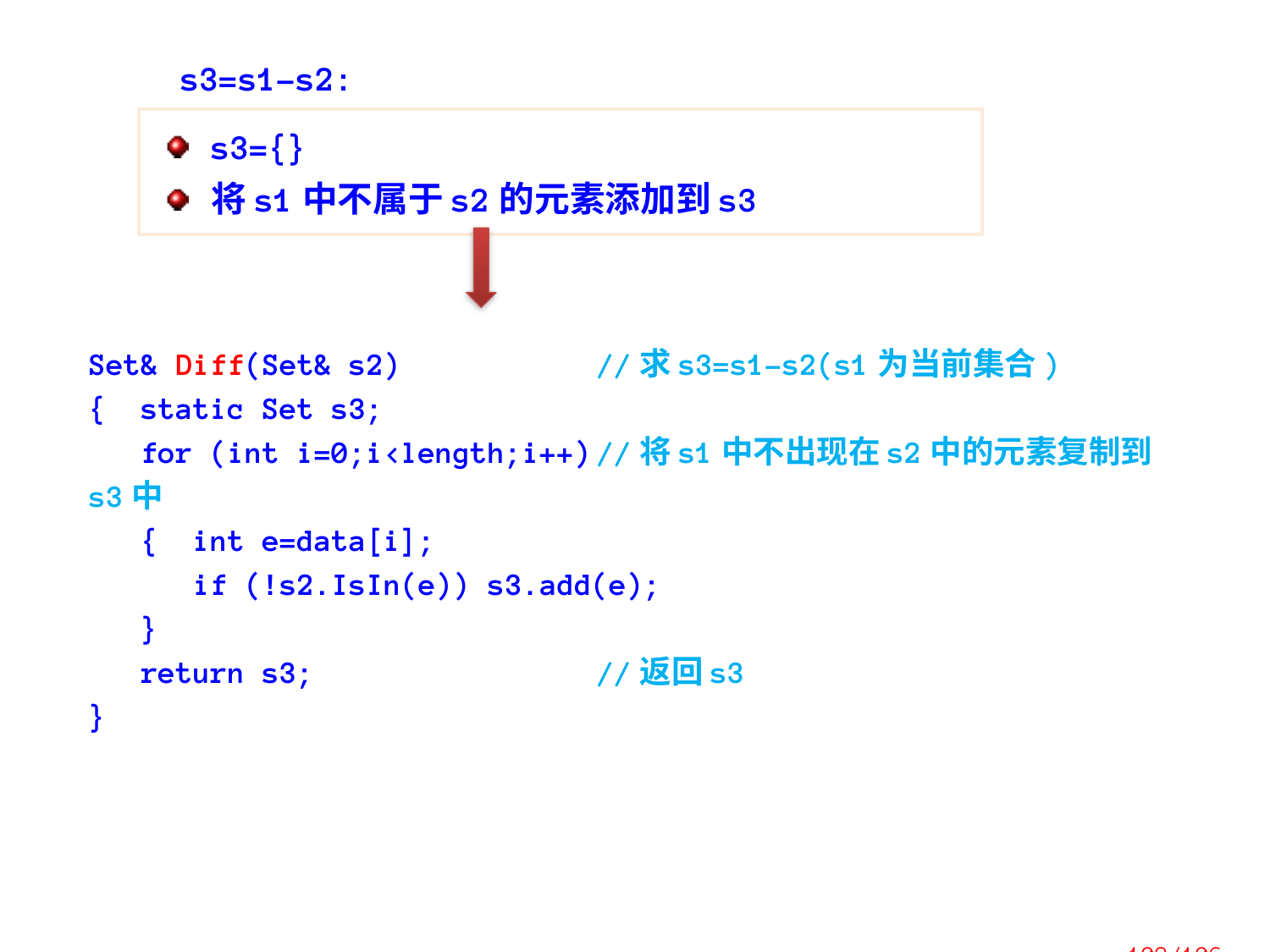

s3=s1-s2:
s3={}
将s1中不属于s2的元素添加到s3

Set& Diff(Set& s2)		//求s3=s1-s2(s1为当前集合)
{  static Set s3;
   for (int i=0;i<length;i++)	//将s1中不出现在s2中的元素复制到s3中
   {  int e=data[i];
      if (!s2.IsIn(e)) s3.add(e);
   }
   return s3;			//返回s3
}
                 102/106